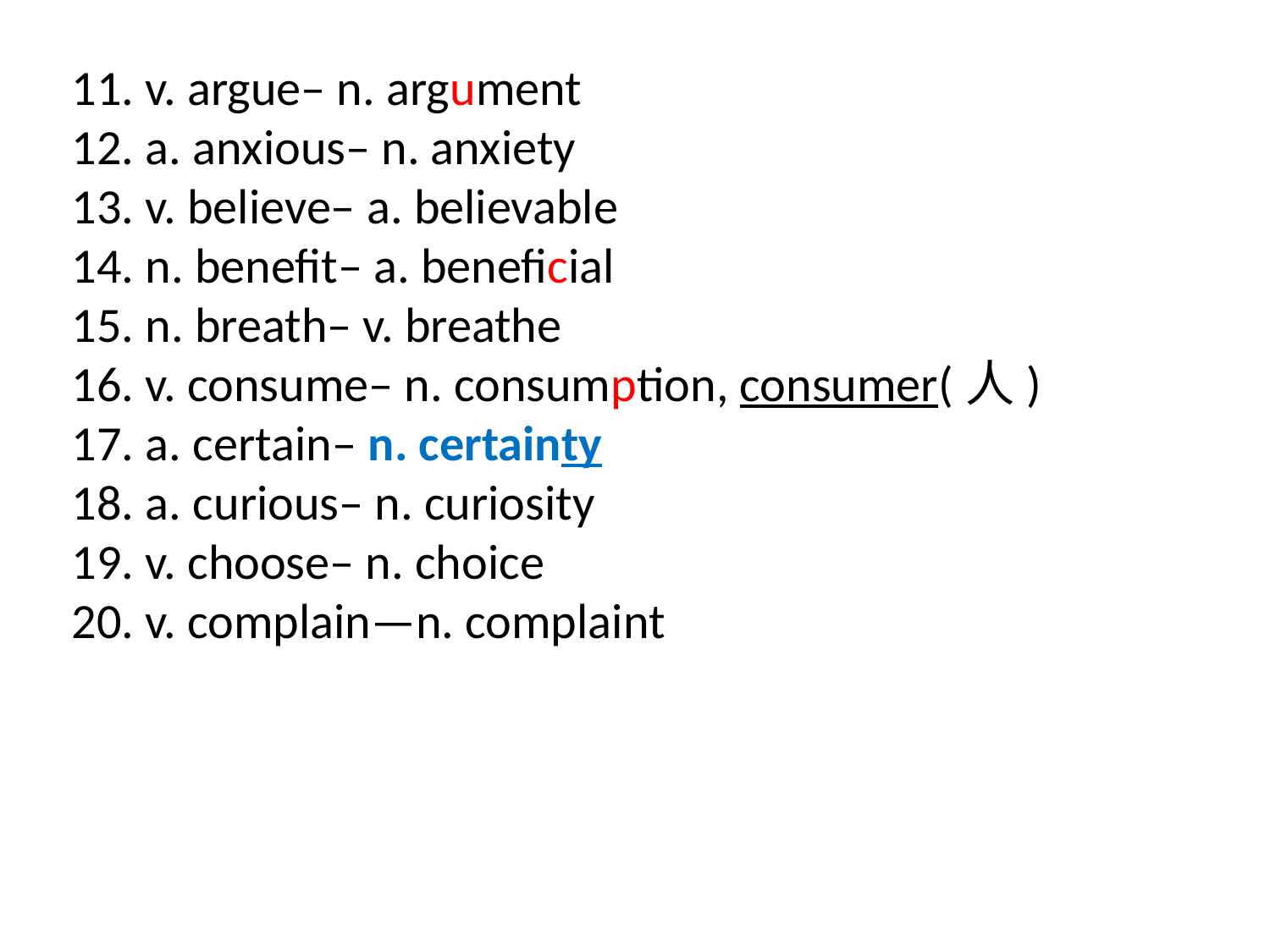

11. v. argue– n. argument
12. a. anxious– n. anxiety
13. v. believe– a. believable
14. n. benefit– a. beneficial
15. n. breath– v. breathe
16. v. consume– n. consumption, consumer(人)
17. a. certain– n. certainty
18. a. curious– n. curiosity
19. v. choose– n. choice
20. v. complain—n. complaint